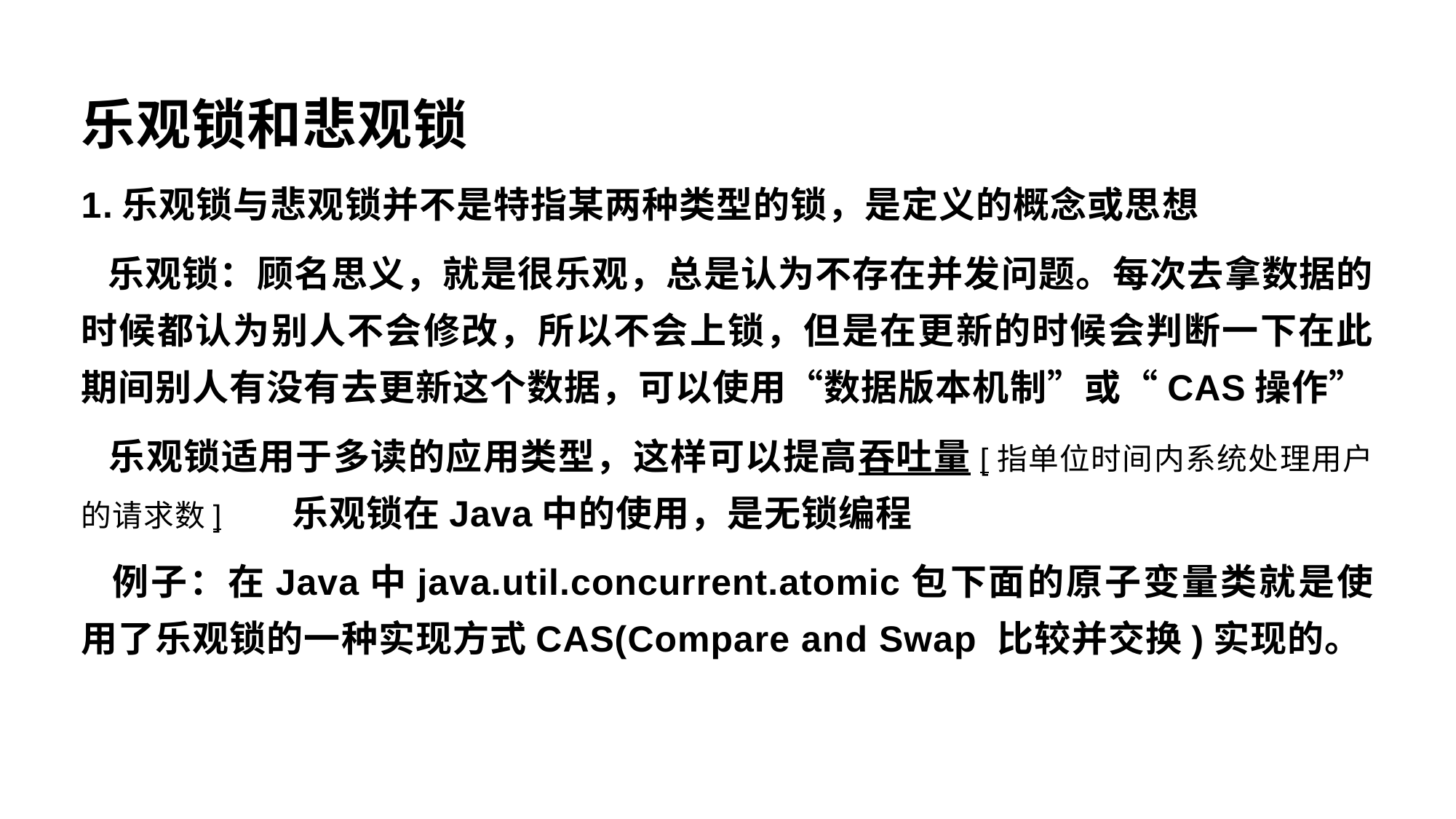

乐观锁和悲观锁
乐观锁与悲观锁并不是特指某两种类型的锁，是定义的概念或思想
  乐观锁：顾名思义，就是很乐观，总是认为不存在并发问题。每次去拿数据的时候都认为别人不会修改，所以不会上锁，但是在更新的时候会判断一下在此期间别人有没有去更新这个数据，可以使用“数据版本机制”或“CAS操作”
  乐观锁适用于多读的应用类型，这样可以提高吞吐量[指单位时间内系统处理用户的请求数]　　乐观锁在Java中的使用，是无锁编程
  例子：在Java中java.util.concurrent.atomic包下面的原子变量类就是使用了乐观锁的一种实现方式CAS(Compare and Swap 比较并交换)实现的。